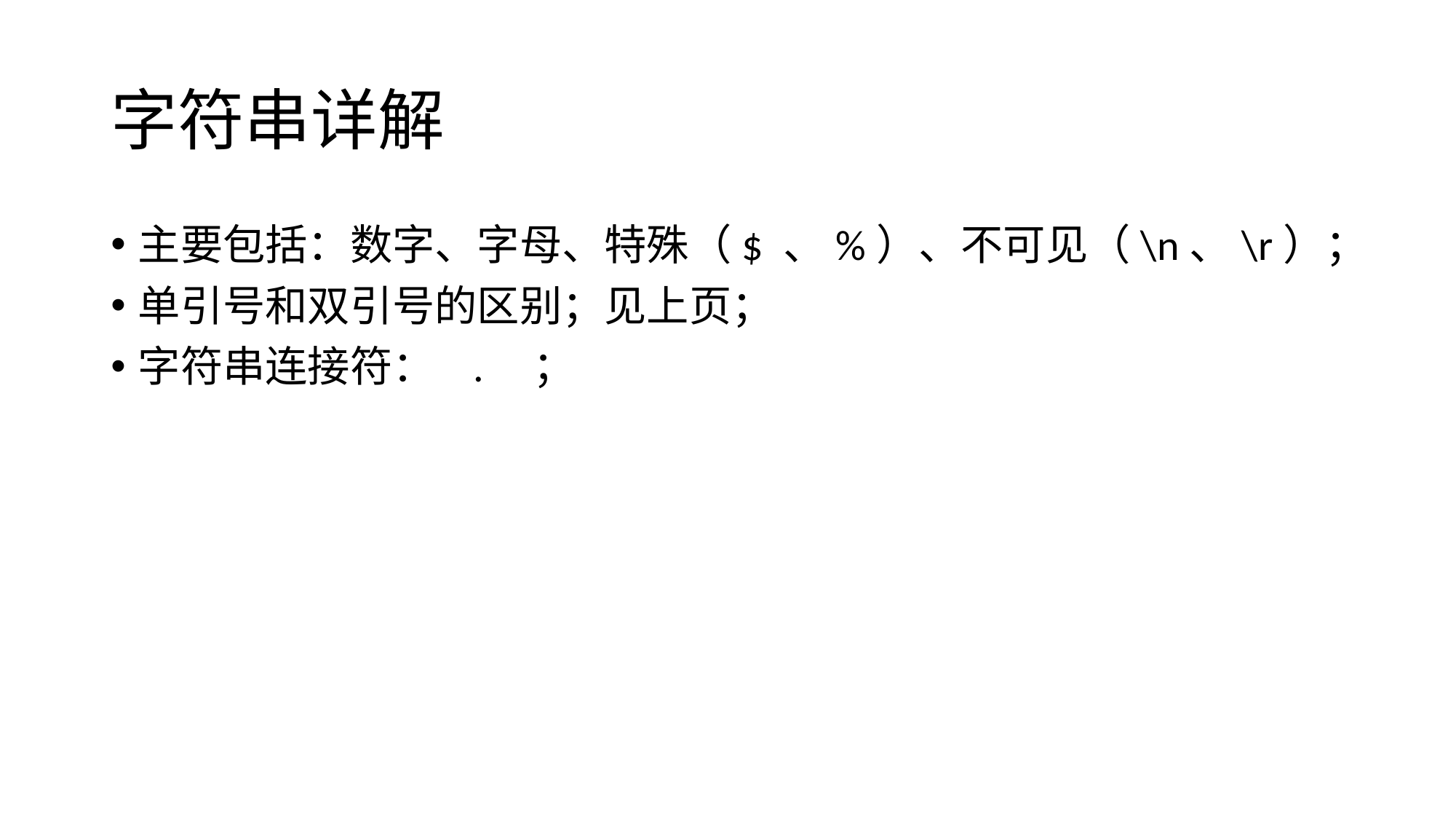

# 字符串详解
主要包括：数字、字母、特殊（$ 、%）、不可见（\n、\r）；
单引号和双引号的区别；见上页；
字符串连接符：   .    ；